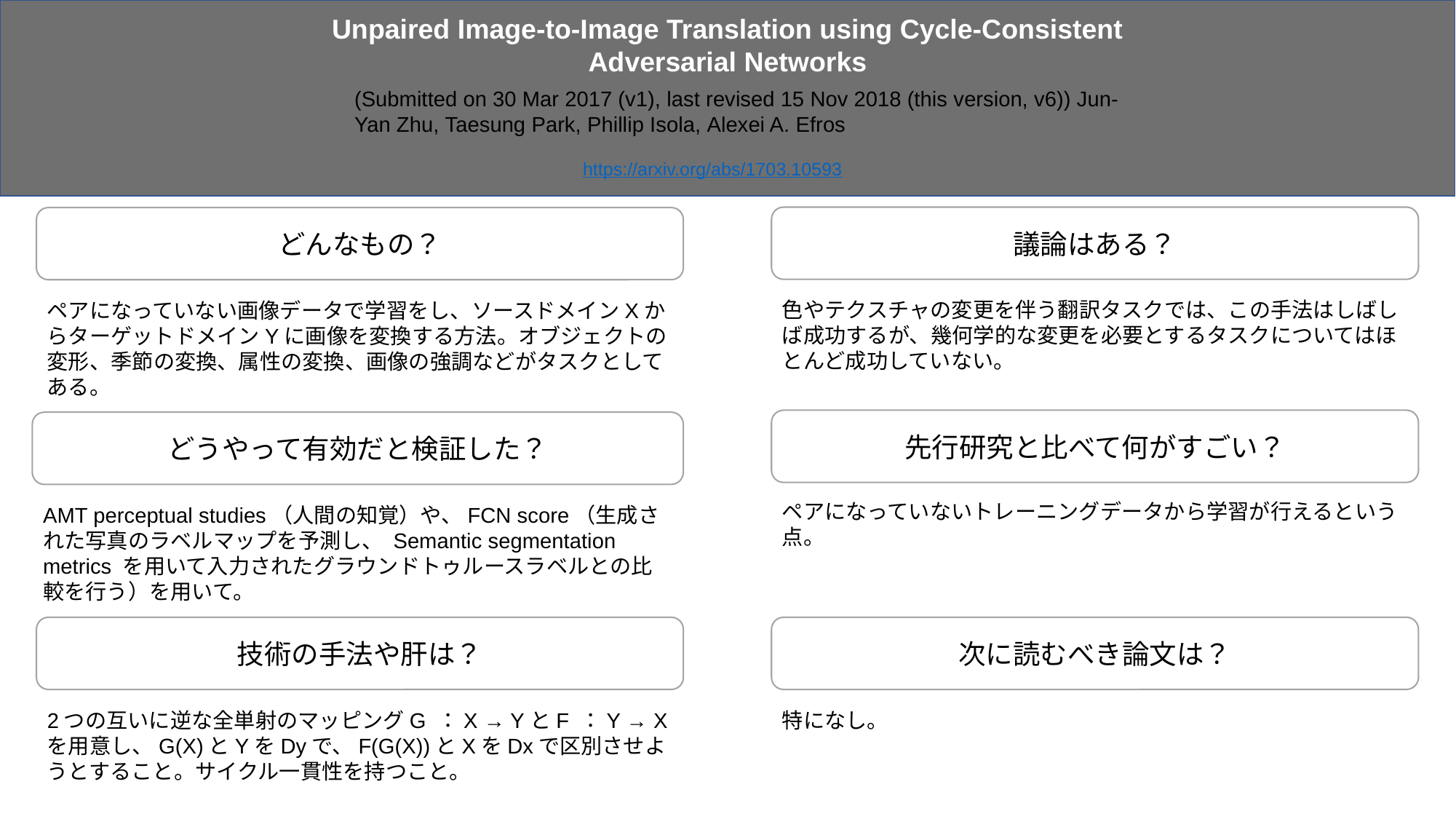

Unpaired Image-to-Image Translation using Cycle-Consistent Adversarial Networks
(Submitted on 30 Mar 2017 (v1), last revised 15 Nov 2018 (this version, v6)) Jun-Yan Zhu, Taesung Park, Phillip Isola, Alexei A. Efros
https://arxiv.org/abs/1703.10593
議論はある？
どんなもの？
色やテクスチャの変更を伴う翻訳タスクでは、この手法はしばしば成功するが、幾何学的な変更を必要とするタスクについてはほとんど成功していない。
ペアになっていない画像データで学習をし、ソースドメインXからターゲットドメインYに画像を変換する方法。オブジェクトの変形、季節の変換、属性の変換、画像の強調などがタスクとしてある。
先行研究と比べて何がすごい？
どうやって有効だと検証した？
ペアになっていないトレーニングデータから学習が行えるという点。
AMT perceptual studies（人間の知覚）や、FCN score（生成された写真のラベルマップを予測し、 Semantic segmentation metrics を用いて入力されたグラウンドトゥルースラベルとの比較を行う）を用いて。
技術の手法や肝は？
次に読むべき論文は？
2つの互いに逆な全単射のマッピングG ：X → YとF ：Y → Xを用意し、G(X)とYをDyで、F(G(X))とXをDxで区別させようとすること。サイクル一貫性を持つこと。
特になし。